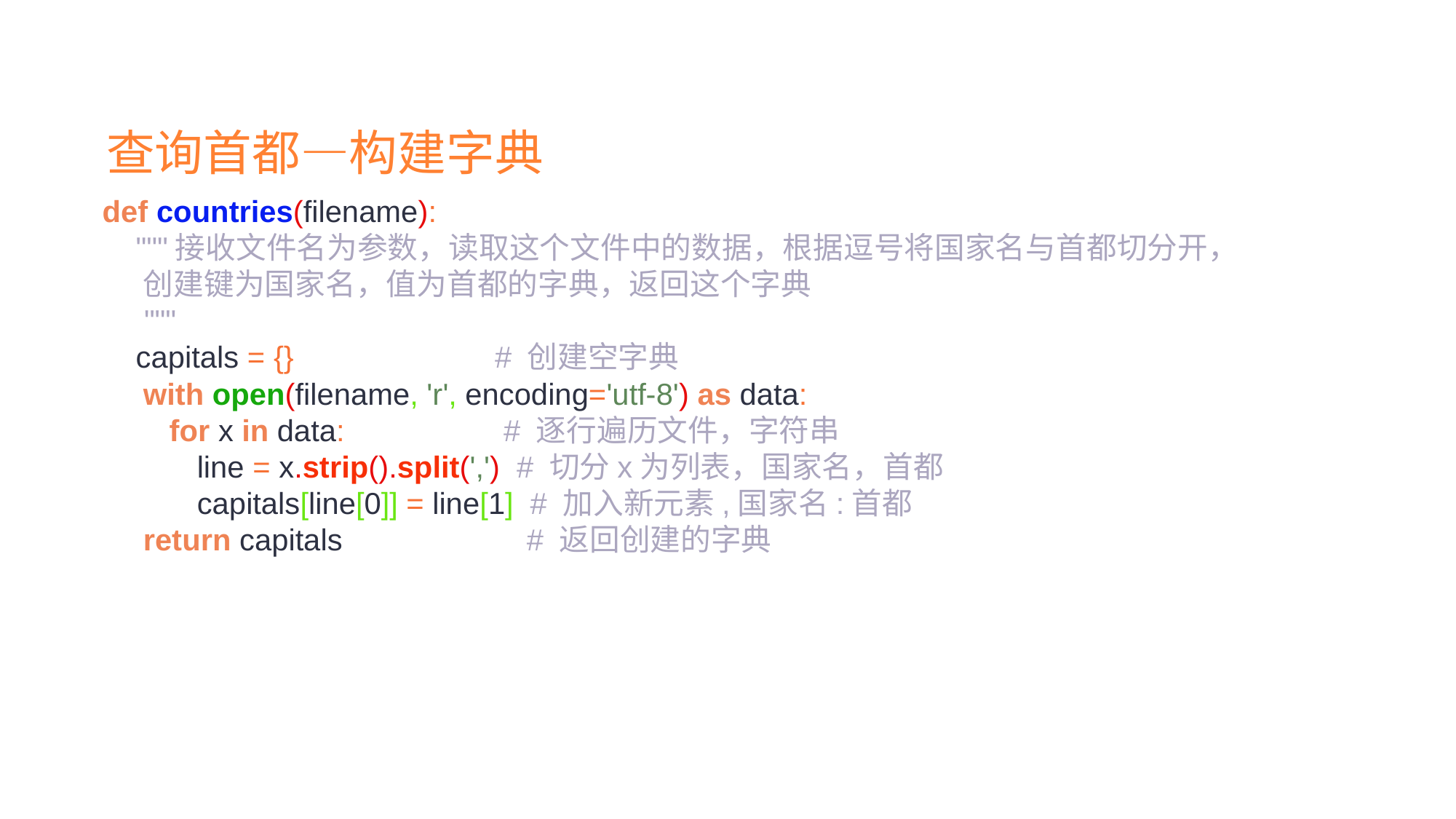

查询首都—构建字典
def countries(filename):
    """接收文件名为参数，读取这个文件中的数据，根据逗号将国家名与首都切分开，
     创建键为国家名，值为首都的字典，返回这个字典
     """
    capitals = {}                        # 创建空字典
     with open(filename, 'r', encoding='utf-8') as data:
        for x in data:                   # 逐行遍历文件，字符串
             line = x.strip().split(',')  # 切分x为列表，国家名，首都
             capitals[line[0]] = line[1]  # 加入新元素,国家名:首都
     return capitals                      # 返回创建的字典